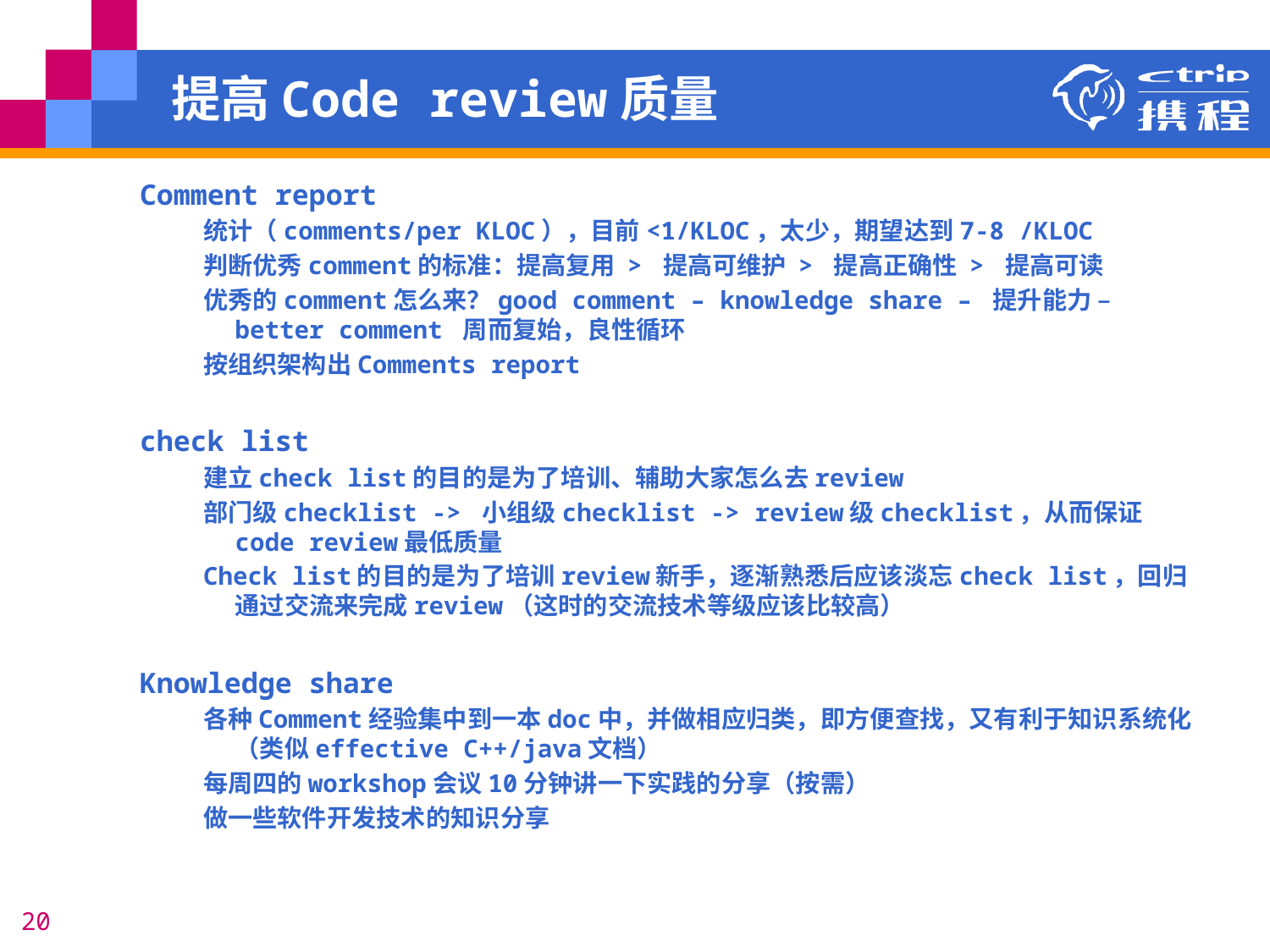

# 提高Code review质量
Comment report
统计（comments/per KLOC），目前<1/KLOC，太少，期望达到7-8 /KLOC
判断优秀comment的标准：提高复用 > 提高可维护 > 提高正确性 > 提高可读
优秀的comment怎么来？good comment – knowledge share – 提升能力 – better comment 周而复始，良性循环
按组织架构出Comments report

check list
建立check list的目的是为了培训、辅助大家怎么去review
部门级checklist -> 小组级checklist -> review级checklist，从而保证code review最低质量
Check list的目的是为了培训review新手，逐渐熟悉后应该淡忘check list，回归通过交流来完成review（这时的交流技术等级应该比较高）

Knowledge share
各种Comment经验集中到一本doc中，并做相应归类，即方便查找，又有利于知识系统化（类似effective C++/java文档）
每周四的workshop会议10分钟讲一下实践的分享（按需）
做一些软件开发技术的知识分享

20